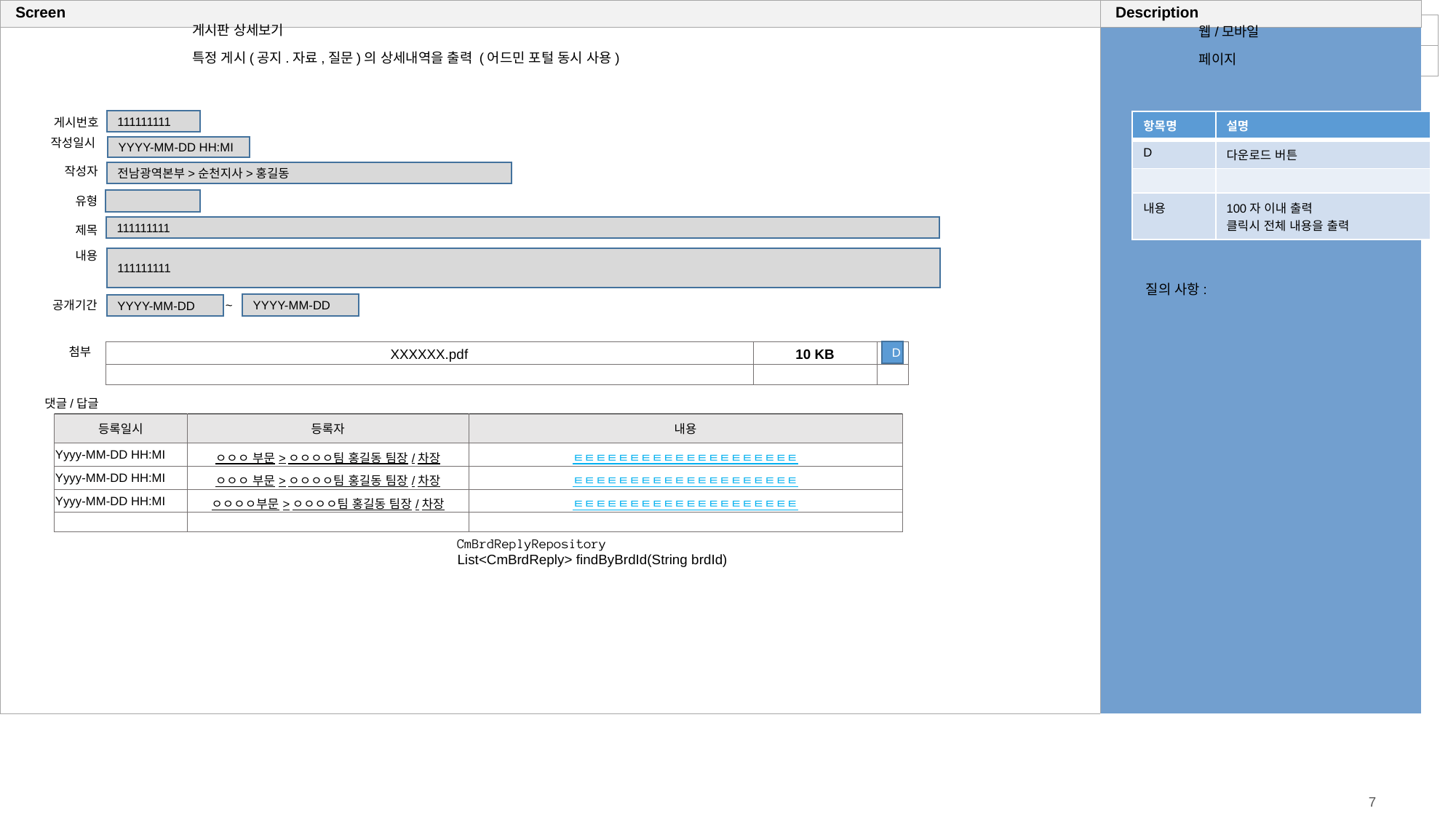

웹/모바일
게시판 상세보기
특정 게시(공지.자료,질문)의 상세내역을 출력 (어드민 포털 동시 사용)
페이지
111111111
| 항목명 | 설명 |
| --- | --- |
| D | 다운로드 버튼 |
|  |  |
| 내용 | 100자 이내 출력 클릭시 전체 내용을 출력 |
게시번호
작성일시
YYYY-MM-DD HH:MI
작성자
전남광역본부>순천지사>홍길동

유형
111111111
제목
질의 사항:

내용
111111111
~
공개기간
YYYY-MM-DD
YYYY-MM-DD
첨부
| XXXXXX.pdf | 10 KB |  |
| --- | --- | --- |
|  |  |  |
D
댓글/답글
| 등록일시 | 등록자 | 내용 |
| --- | --- | --- |
| Yyyy-MM-DD HH:MI | ㅇㅇㅇ 부문>ㅇㅇㅇㅇ팀 홍길동 팀장/차장 | ㅌㅌㅌㅌㅌㅌㅌㅌㅌㅌㅌㅌㅌㅌㅌㅌㅌㅌㅌㅌ |
| Yyyy-MM-DD HH:MI | ㅇㅇㅇ 부문>ㅇㅇㅇㅇ팀 홍길동 팀장/차장 | ㅌㅌㅌㅌㅌㅌㅌㅌㅌㅌㅌㅌㅌㅌㅌㅌㅌㅌㅌㅌ |
| Yyyy-MM-DD HH:MI | ㅇㅇㅇㅇ부문>ㅇㅇㅇㅇ팀 홍길동 팀장/차장 | ㅌㅌㅌㅌㅌㅌㅌㅌㅌㅌㅌㅌㅌㅌㅌㅌㅌㅌㅌㅌ |
|  |  |  |
CmBrdReplyRepository
List<CmBrdReply> findByBrdId(String brdId)